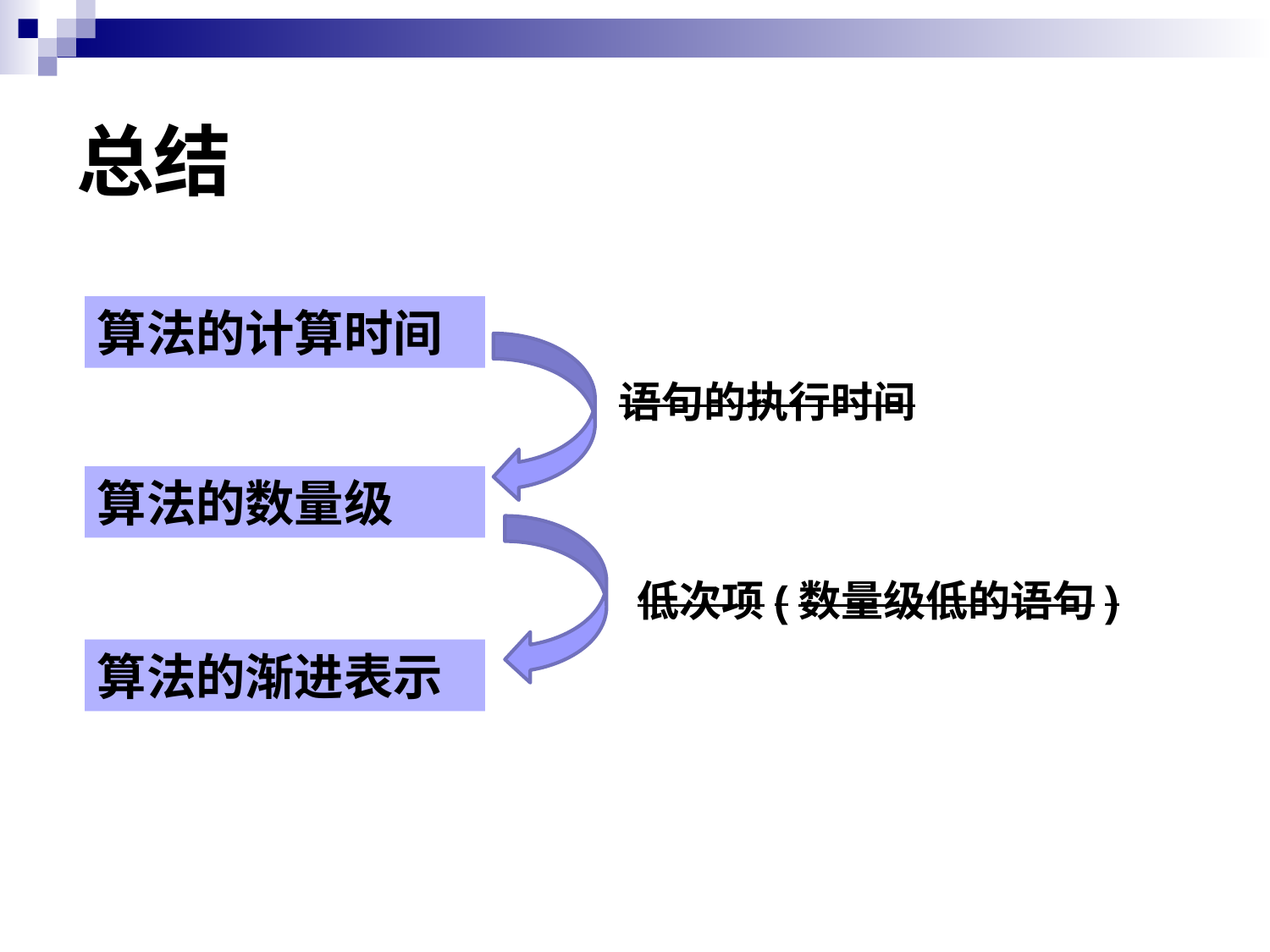

# 总结
算法的计算时间

语句的执行时间
算法的数量级

低次项(数量级低的语句)
算法的渐进表示